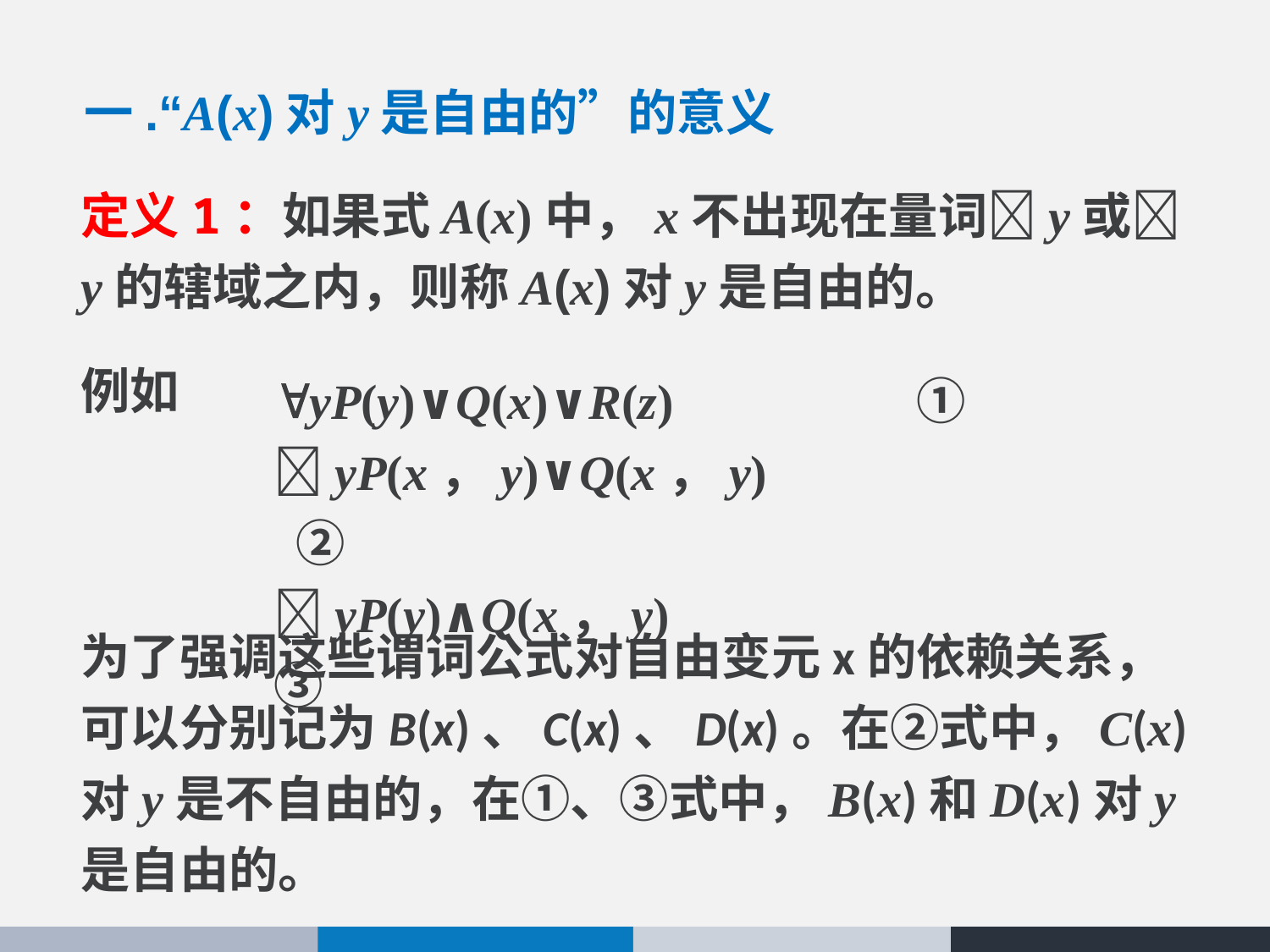

一.“A(x)对y是自由的”的意义
定义1：如果式A(x)中，x不出现在量词∀y或∃y的辖域之内，则称A(x)对y是自由的。
例如
∀yP(y)∨Q(x)∨R(z)　　　　   ①
∃yP(x，y)∨Q(x，y)　　　　   ②
∀yP(y)∧Q(x，y)　　　　　　③
为了强调这些谓词公式对自由变元x的依赖关系，可以分别记为B(x)、C(x)、D(x)。在②式中，C(x)对y是不自由的，在①、③式中，B(x)和D(x)对y是自由的。